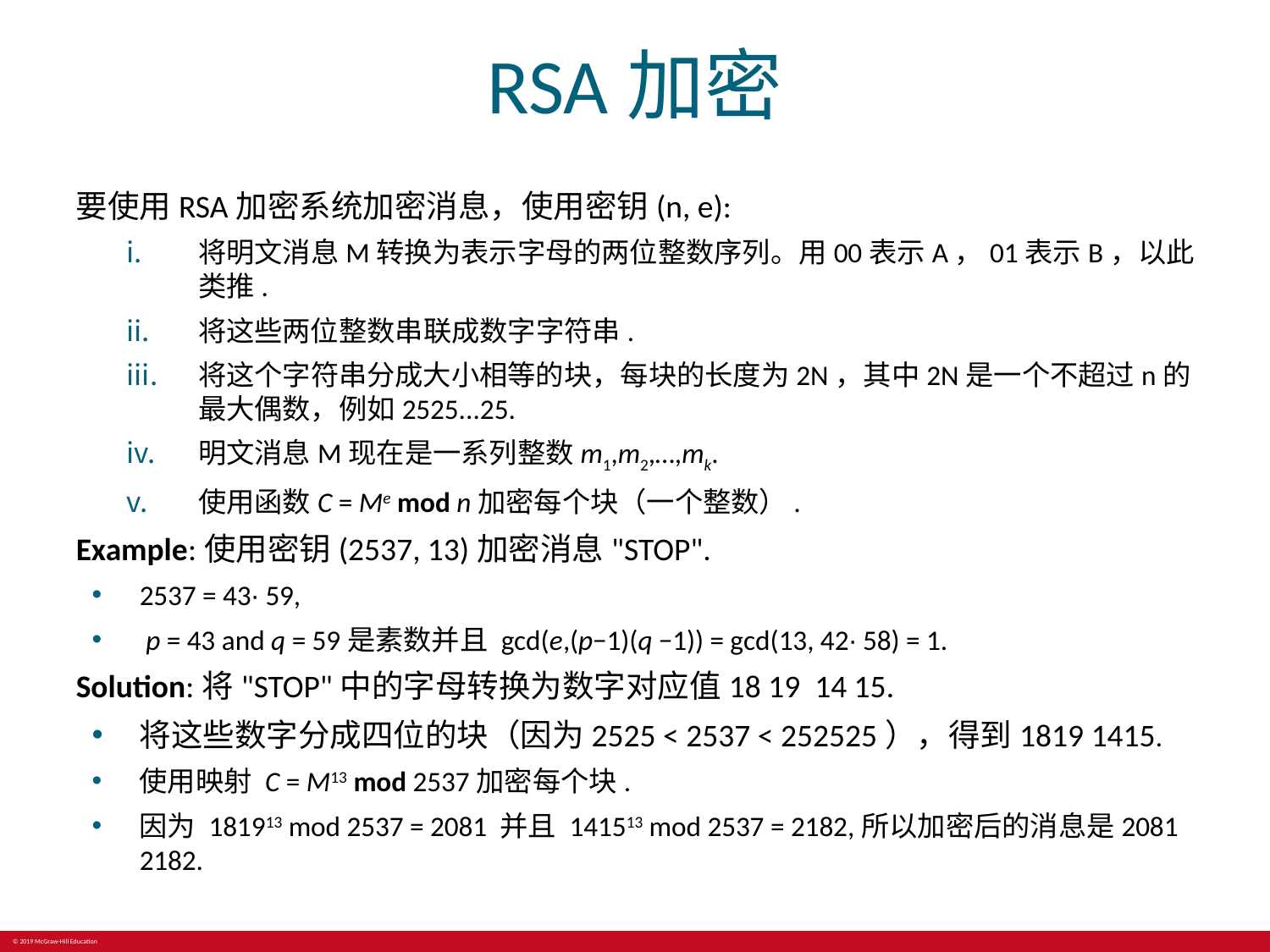

# RSA加密
要使用RSA加密系统加密消息，使用密钥(n, e):
将明文消息M转换为表示字母的两位整数序列。用00表示A，01表示B，以此类推.
将这些两位整数串联成数字字符串.
将这个字符串分成大小相等的块，每块的长度为2N，其中2N是一个不超过n的最大偶数，例如2525...25.
明文消息M现在是一系列整数m1,m2,…,mk.
使用函数C = Me mod n加密每个块（一个整数）.
Example:使用密钥(2537, 13)加密消息"STOP".
2537 = 43∙ 59,
 p = 43 and q = 59是素数并且 gcd(e,(p−1)(q −1)) = gcd(13, 42∙ 58) = 1.
Solution:将"STOP"中的字母转换为数字对应值18 19  14 15.
将这些数字分成四位的块（因为2525 < 2537 < 252525），得到1819 1415.
使用映射 C = M13 mod 2537加密每个块.
因为 181913 mod 2537 = 2081 并且 141513 mod 2537 = 2182,所以加密后的消息是2081 2182.